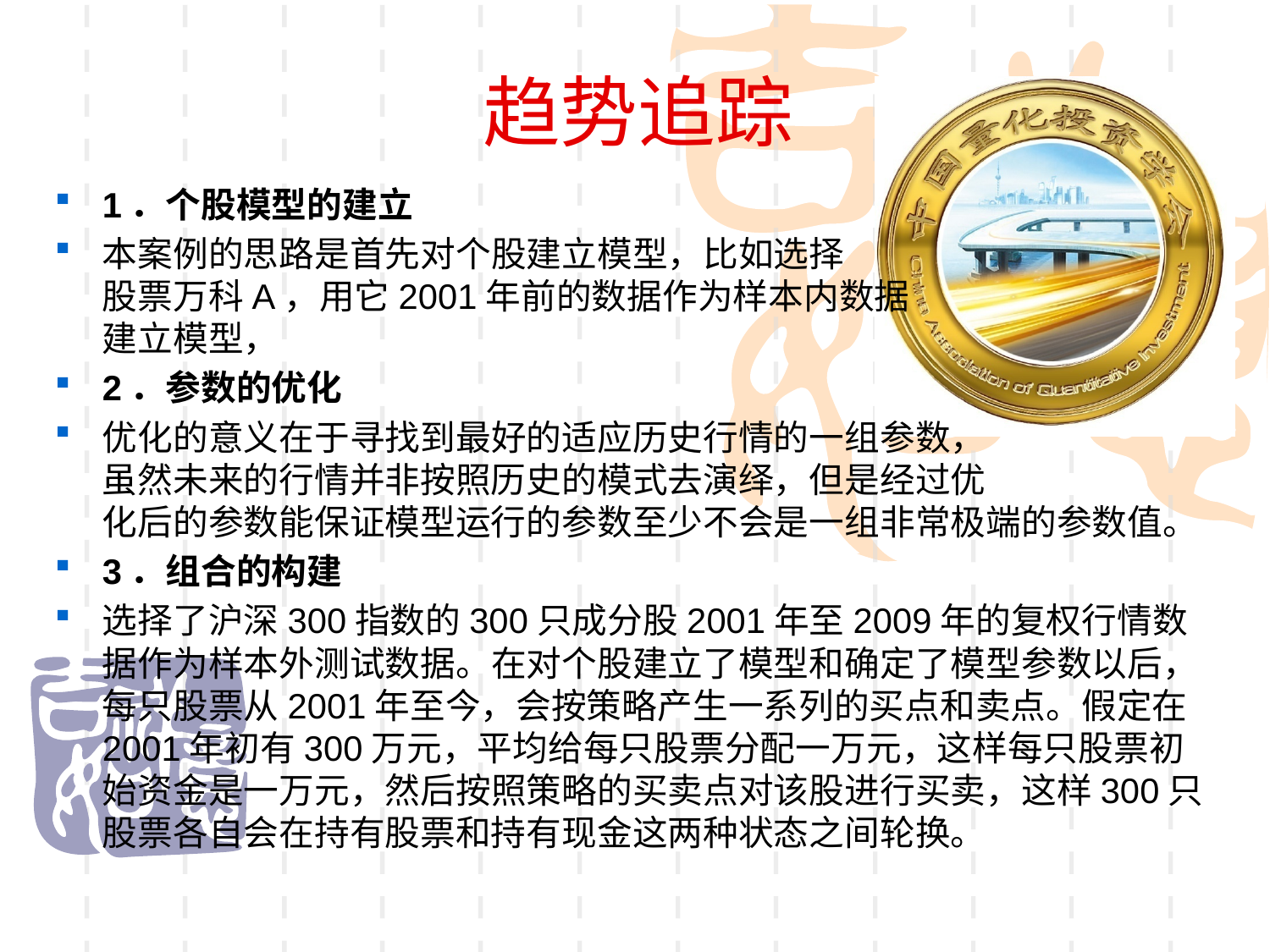

趋势追踪
1．个股模型的建立
本案例的思路是首先对个股建立模型，比如选择
股票万科A，用它2001年前的数据作为样本内数据
建立模型，
2．参数的优化
优化的意义在于寻找到最好的适应历史行情的一组参数，
虽然未来的行情并非按照历史的模式去演绎，但是经过优
化后的参数能保证模型运行的参数至少不会是一组非常极端的参数值。
3．组合的构建
选择了沪深300指数的300只成分股2001年至2009年的复权行情数据作为样本外测试数据。在对个股建立了模型和确定了模型参数以后，每只股票从2001年至今，会按策略产生一系列的买点和卖点。假定在2001年初有300万元，平均给每只股票分配一万元，这样每只股票初始资金是一万元，然后按照策略的买卖点对该股进行买卖，这样300只股票各自会在持有股票和持有现金这两种状态之间轮换。